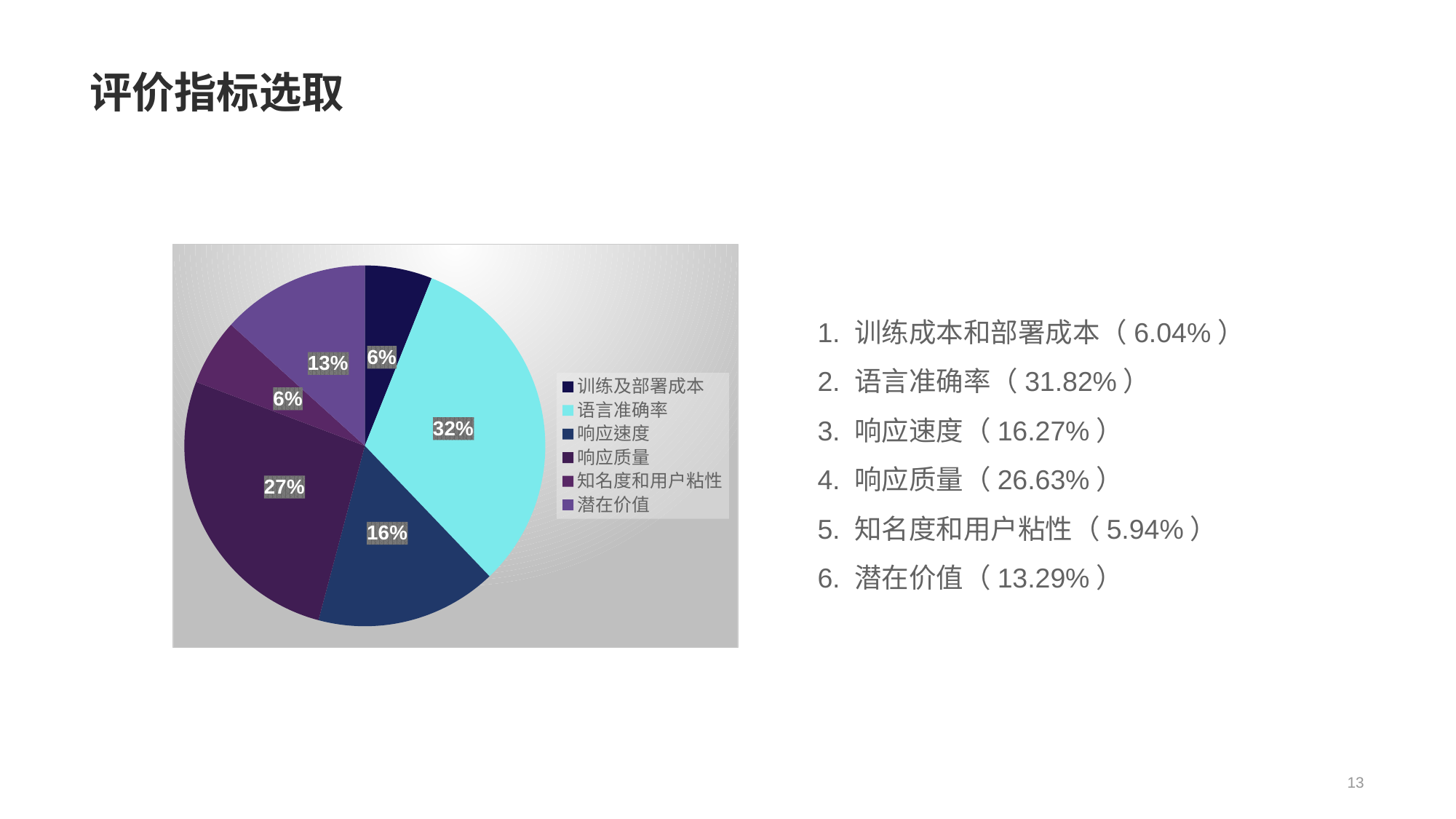

# 评价指标选取

### Chart

| Category | 权重 |
|---|---|
| 训练及部署成本 | 0.0604 |
| 语言准确率 | 0.3182 |
| 响应速度 | 0.1627 |
| 响应质量 | 0.2663 |
| 知名度和用户粘性 | 0.0594 |
| 潜在价值 | 0.1329 |
1. 训练成本和部署成本（6.04%）
2. 语言准确率（31.82%）
3. 响应速度（16.27%）
4. 响应质量（26.63%）
5. 知名度和用户粘性（5.94%）
6. 潜在价值（13.29%）
13